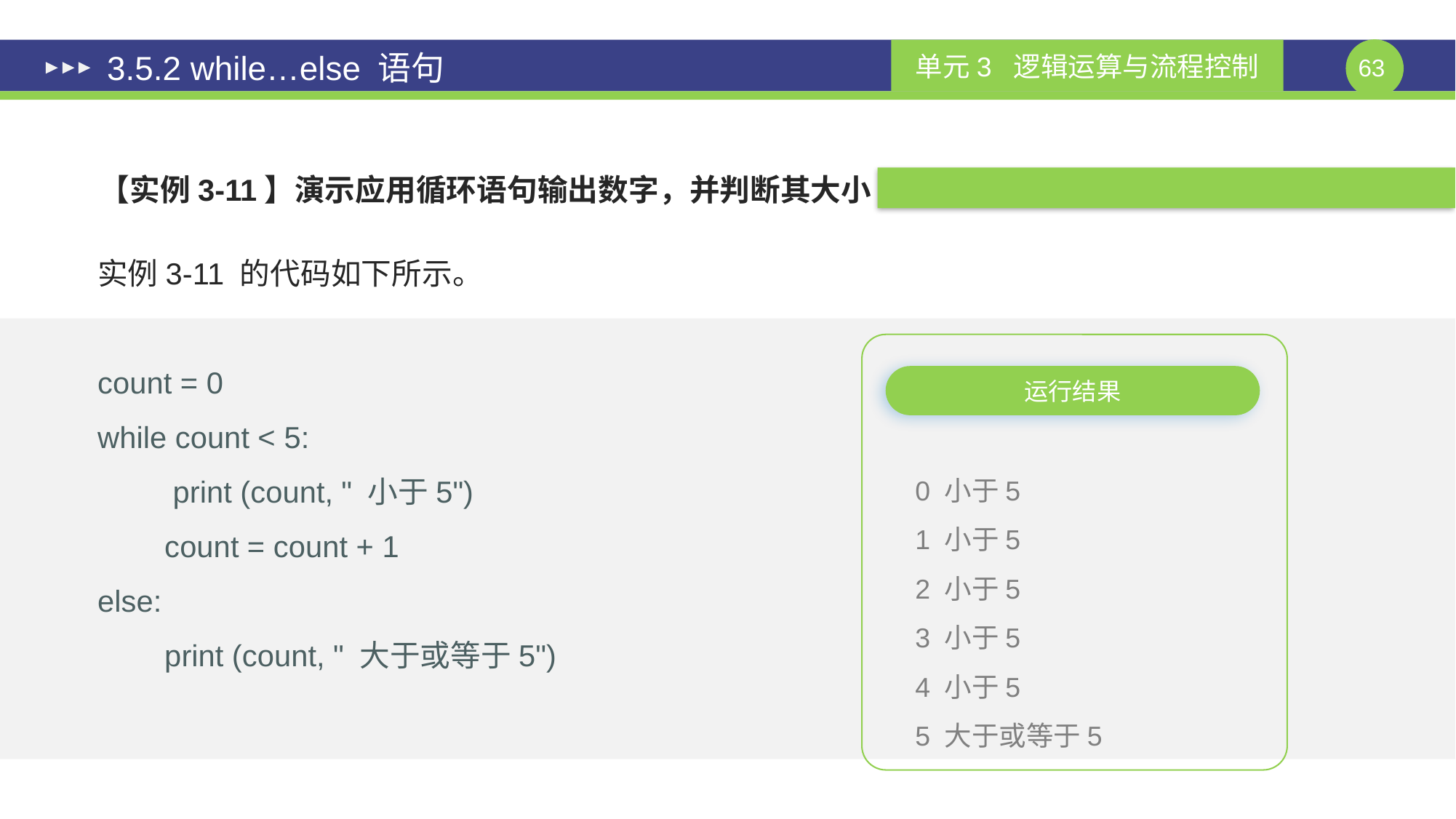

# 3.5.2 while…else 语句
【实例3-11】演示应用循环语句输出数字，并判断其大小

实例3-11 的代码如下所示。

count = 0
while count < 5:
         print (count, " 小于5")
        count = count + 1
else:
        print (count, " 大于或等于5")

运行结果
0 小于5
1 小于5
2 小于5
3 小于5
4 小于5
5 大于或等于5